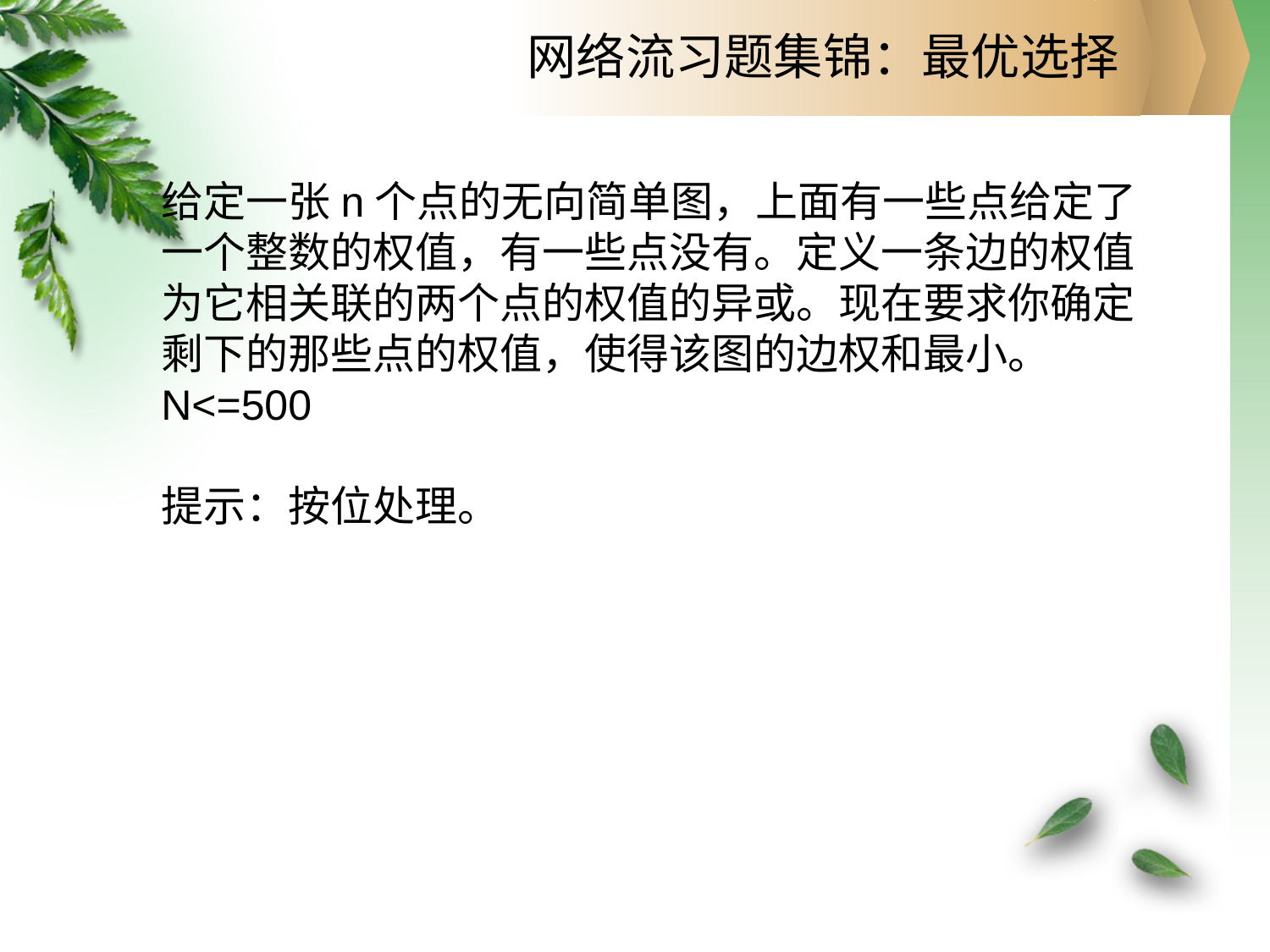

网络流习题集锦：最优选择
给定一张n个点的无向简单图，上面有一些点给定了一个整数的权值，有一些点没有。定义一条边的权值为它相关联的两个点的权值的异或。现在要求你确定剩下的那些点的权值，使得该图的边权和最小。
N<=500

提示：按位处理。